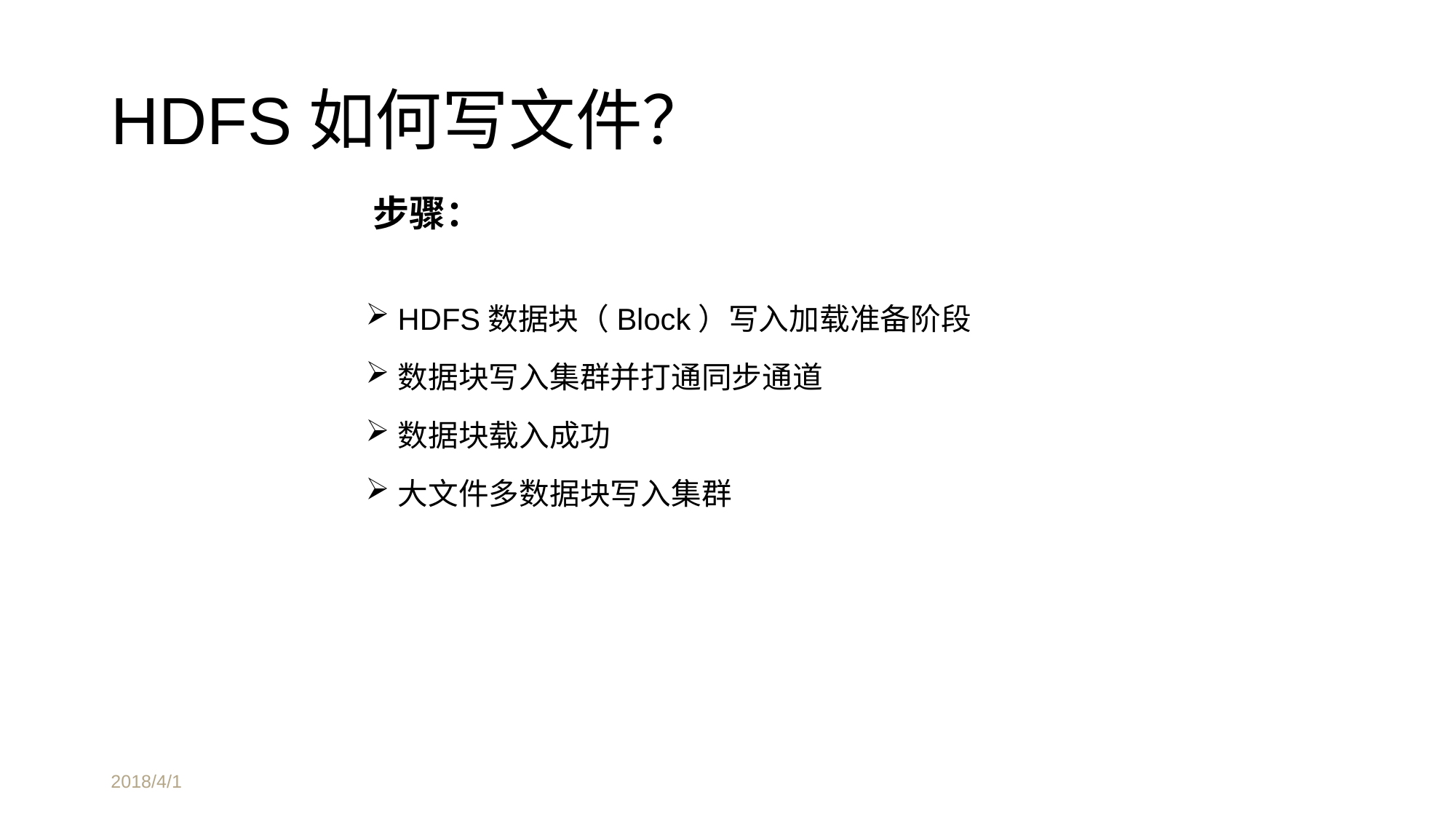

# HDFS如何写文件？
步骤：
HDFS数据块（Block）写入加载准备阶段
数据块写入集群并打通同步通道
数据块载入成功
大文件多数据块写入集群
2018/4/1